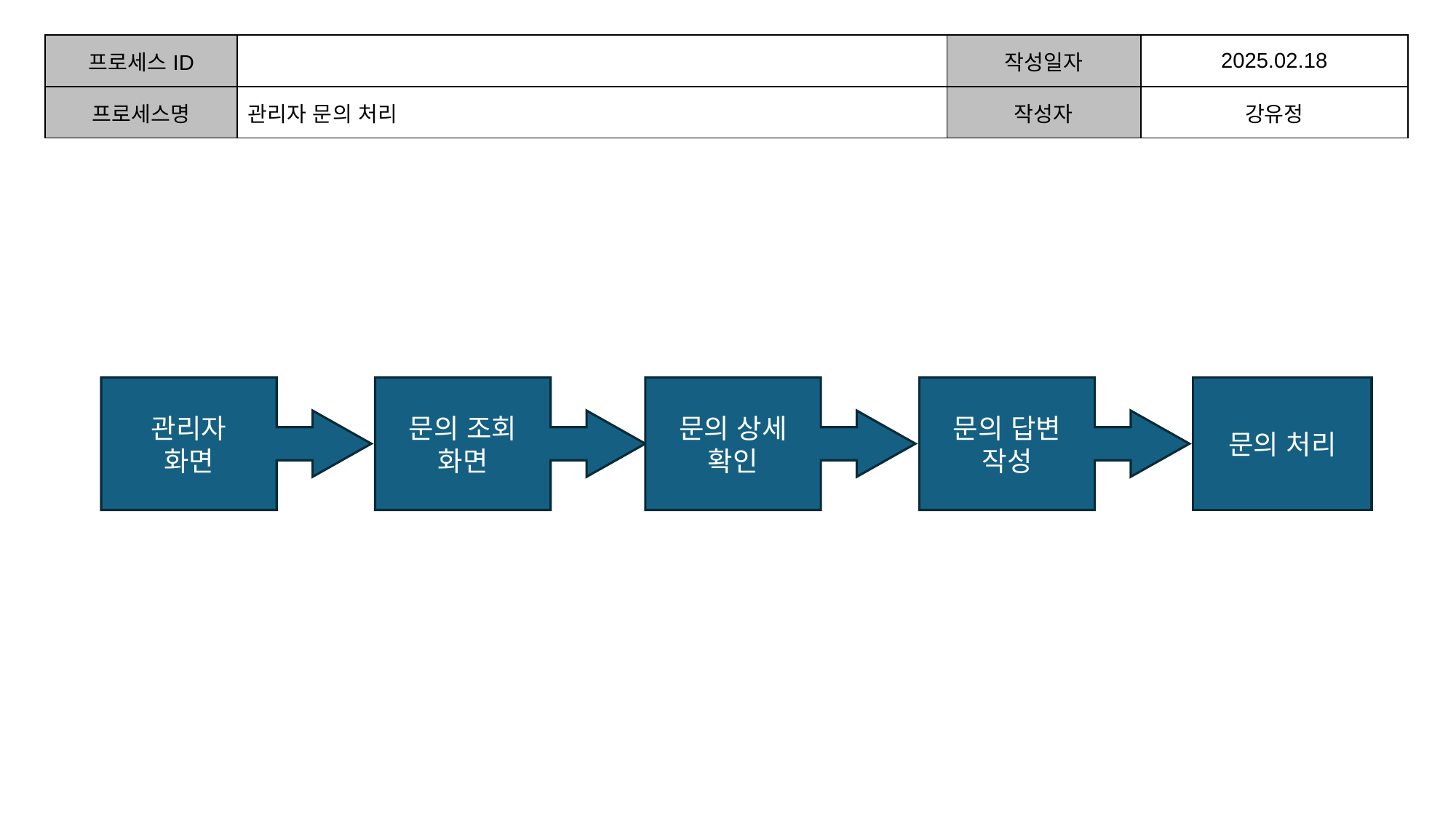

| 프로세스ID |  | 작성일자 | 2025.02.18 |
| --- | --- | --- | --- |
| 프로세스명 | 관리자 문의 처리 | 작성자 | 강유정 |
|  |  |  |  |
관리자
화면
문의 조회
화면
문의 상세
확인
문의 답변
작성
문의 처리